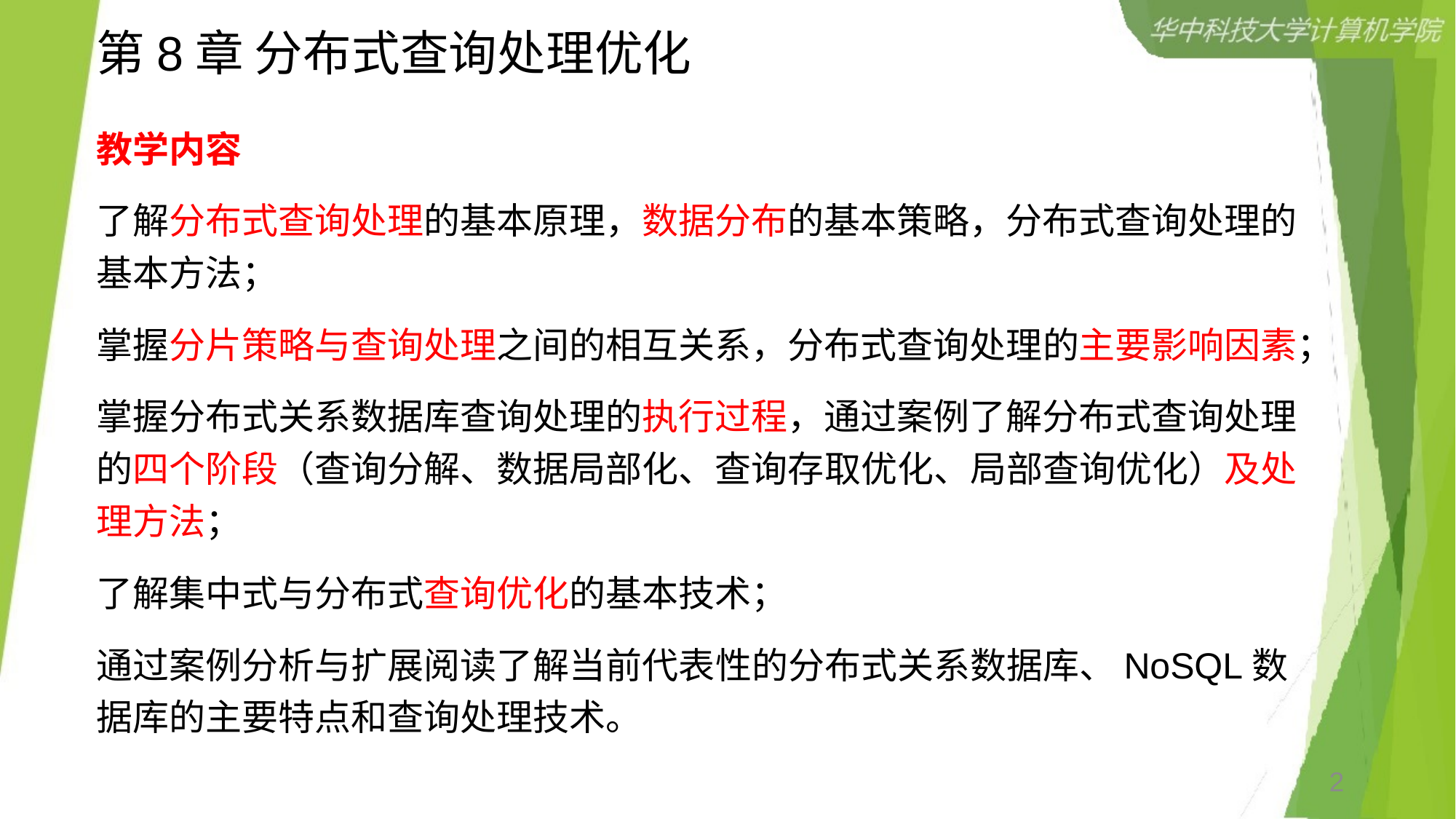

# 第8章 分布式查询处理优化
教学内容
了解分布式查询处理的基本原理，数据分布的基本策略，分布式查询处理的基本方法；
掌握分片策略与查询处理之间的相互关系，分布式查询处理的主要影响因素；
掌握分布式关系数据库查询处理的执行过程，通过案例了解分布式查询处理的四个阶段（查询分解、数据局部化、查询存取优化、局部查询优化）及处理方法；
了解集中式与分布式查询优化的基本技术；
通过案例分析与扩展阅读了解当前代表性的分布式关系数据库、NoSQL数据库的主要特点和查询处理技术。
2